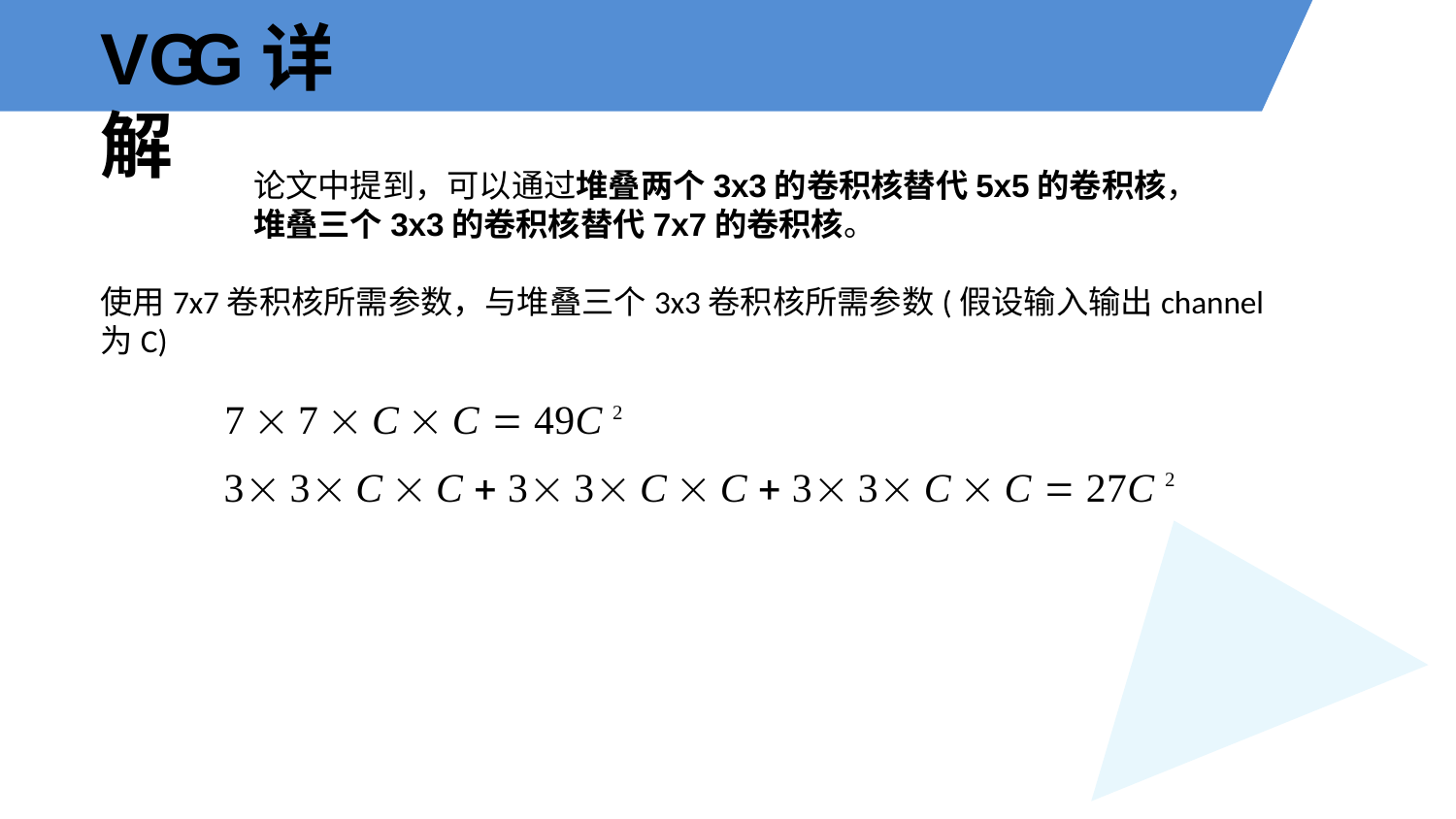

# VGG详解
论文中提到，可以通过堆叠两个3x3的卷积核替代5x5的卷积核，
堆叠三个3x3的卷积核替代7x7的卷积核。

使用7x7卷积核所需参数，与堆叠三个3x3卷积核所需参数(假设输入输出channel为C)

7 × 7 × C × C = 49C 2
3× 3× C × C + 3× 3× C × C + 3× 3× C × C = 27C 2